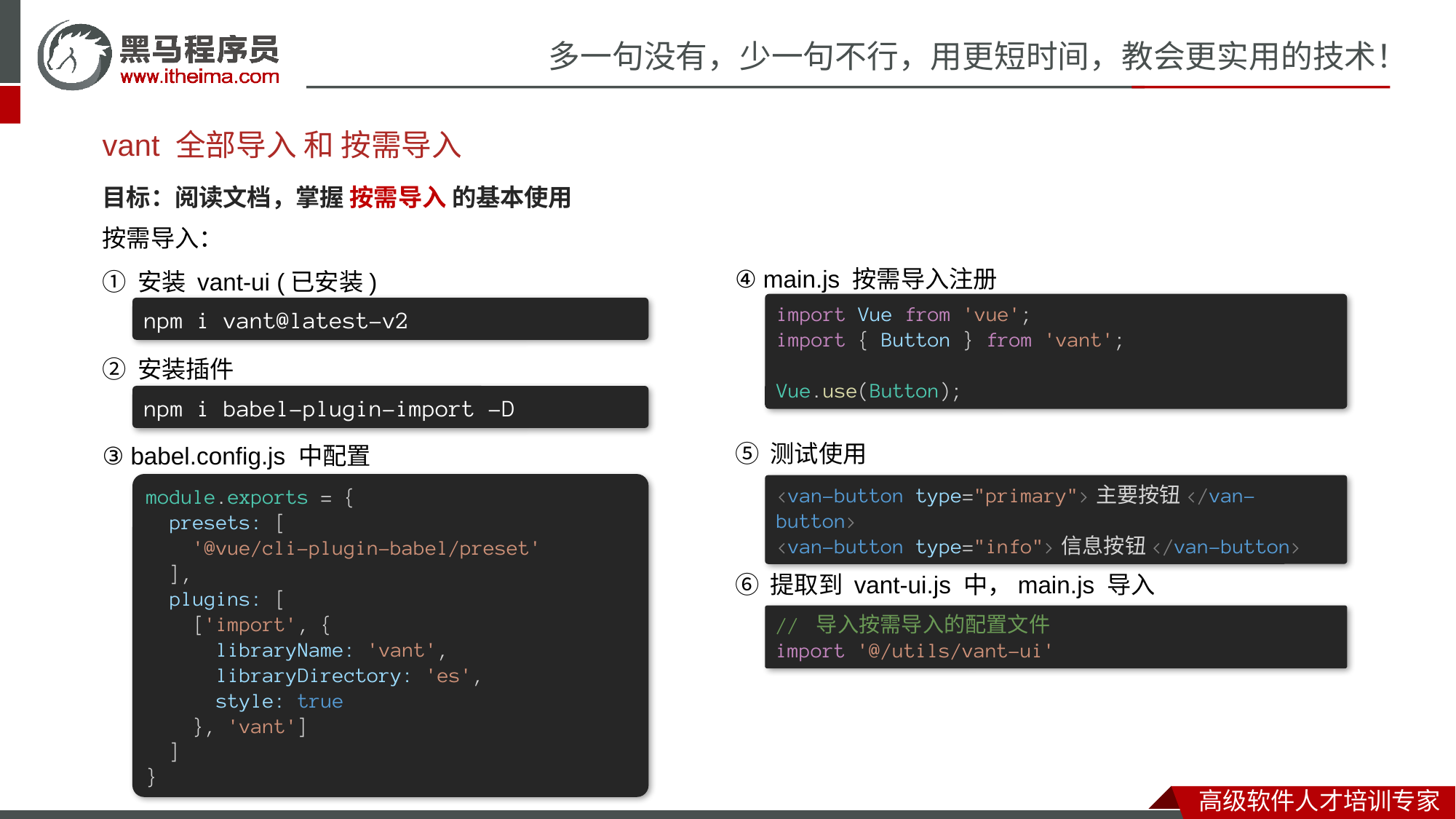

# vant 全部导入 和 按需导入
目标：阅读文档，掌握 按需导入 的基本使用
按需导入：
① 安装 vant-ui (已安装)

② 安装插件

③ babel.config.js 中配置
④ main.js 按需导入注册

⑤ 测试使用

⑥ 提取到 vant-ui.js 中，main.js 导入

import Vue from 'vue';
import { Button } from 'vant';
Vue.use(Button);
npm i vant@latest-v2
npm i babel-plugin-import -D
module.exports = {
  presets: [
    '@vue/cli-plugin-babel/preset'
  ],
  plugins: [
    ['import', {
      libraryName: 'vant',
      libraryDirectory: 'es',
      style: true
    }, 'vant']
  ]
}
<van-button type="primary">主要按钮</van-button>
<van-button type="info">信息按钮</van-button>
// 导入按需导入的配置文件
import '@/utils/vant-ui'